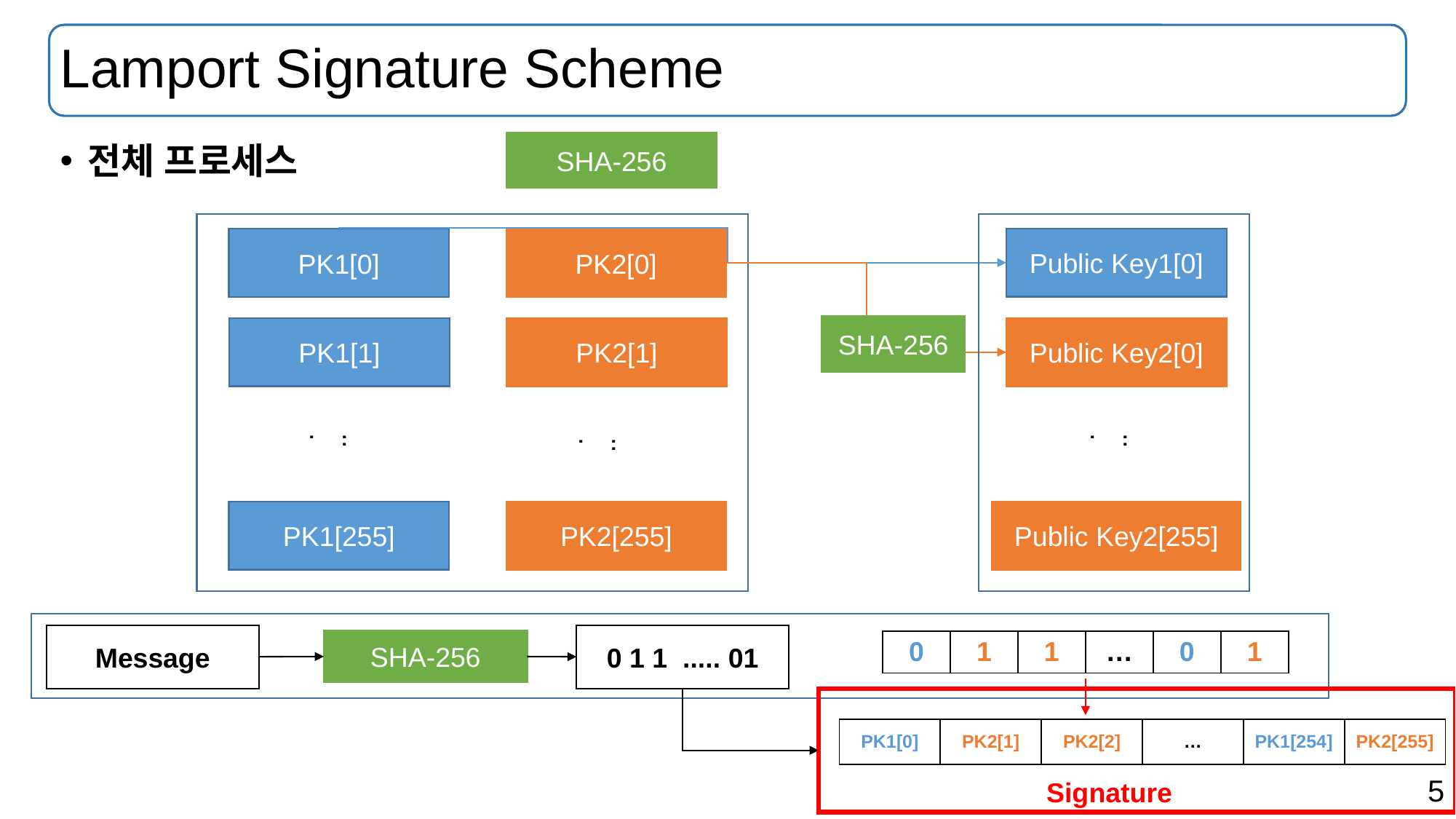

# Lamport Signature Scheme
SHA-256

PK1[0]
PK2[0]
PK1[1]
PK2[1]
PK1[255]
PK2[255]

Public Key1[0]
SHA-256
Public Key2[0]
...
...
...
Public Key2[255]
전체 프로세스

Message
0 1 1  ..... 01
SHA-256
| 0 | 1 | 1 | … | 0 | 1 |
| --- | --- | --- | --- | --- | --- |

| PK1[0] | PK2[1] | PK2[2] | … | PK1[254] | PK2[255] |
| --- | --- | --- | --- | --- | --- |
Signature